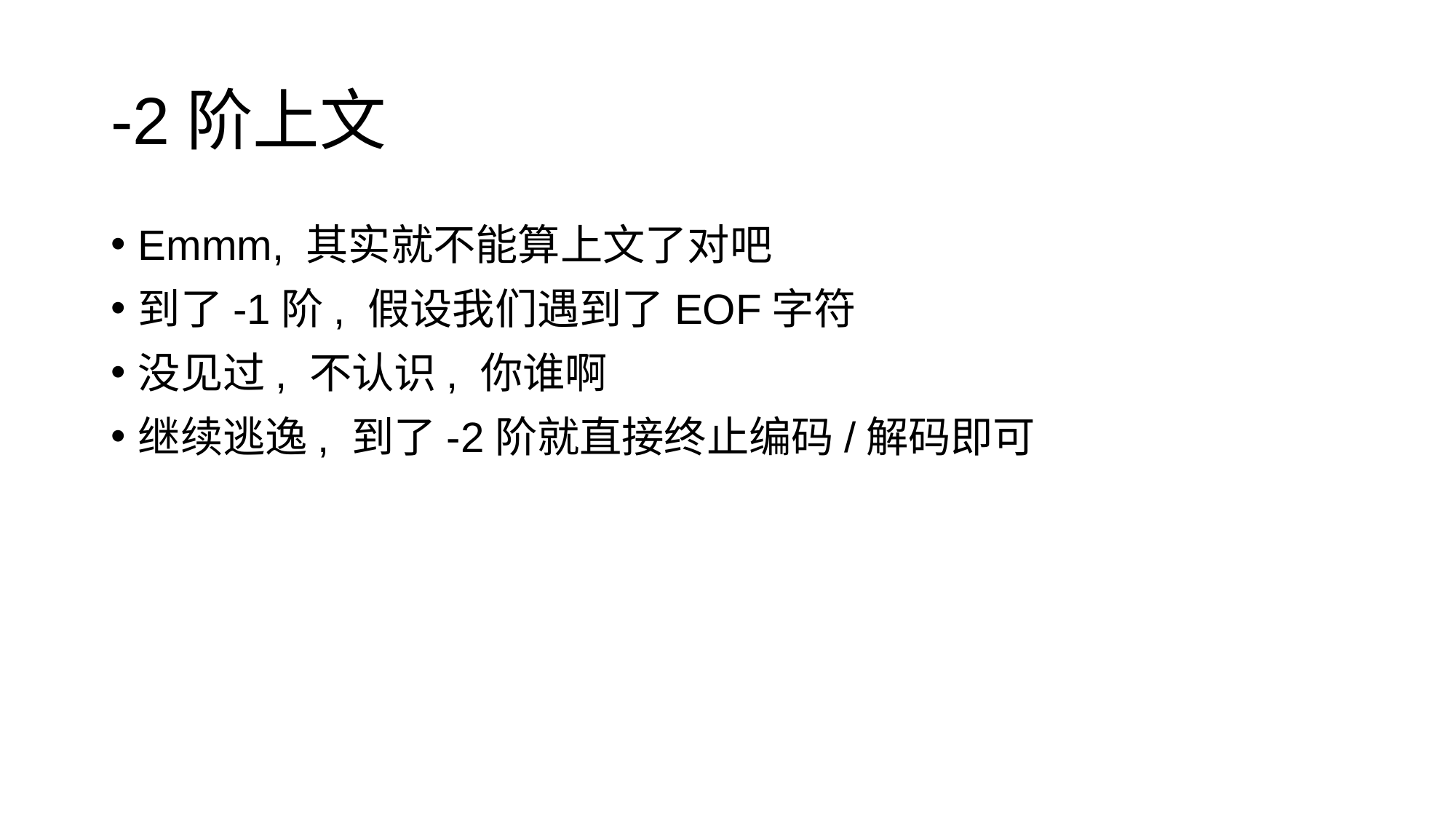

# -2阶上文
Emmm, 其实就不能算上文了对吧
到了-1阶, 假设我们遇到了EOF字符
没见过, 不认识, 你谁啊
继续逃逸, 到了-2阶就直接终止编码/解码即可